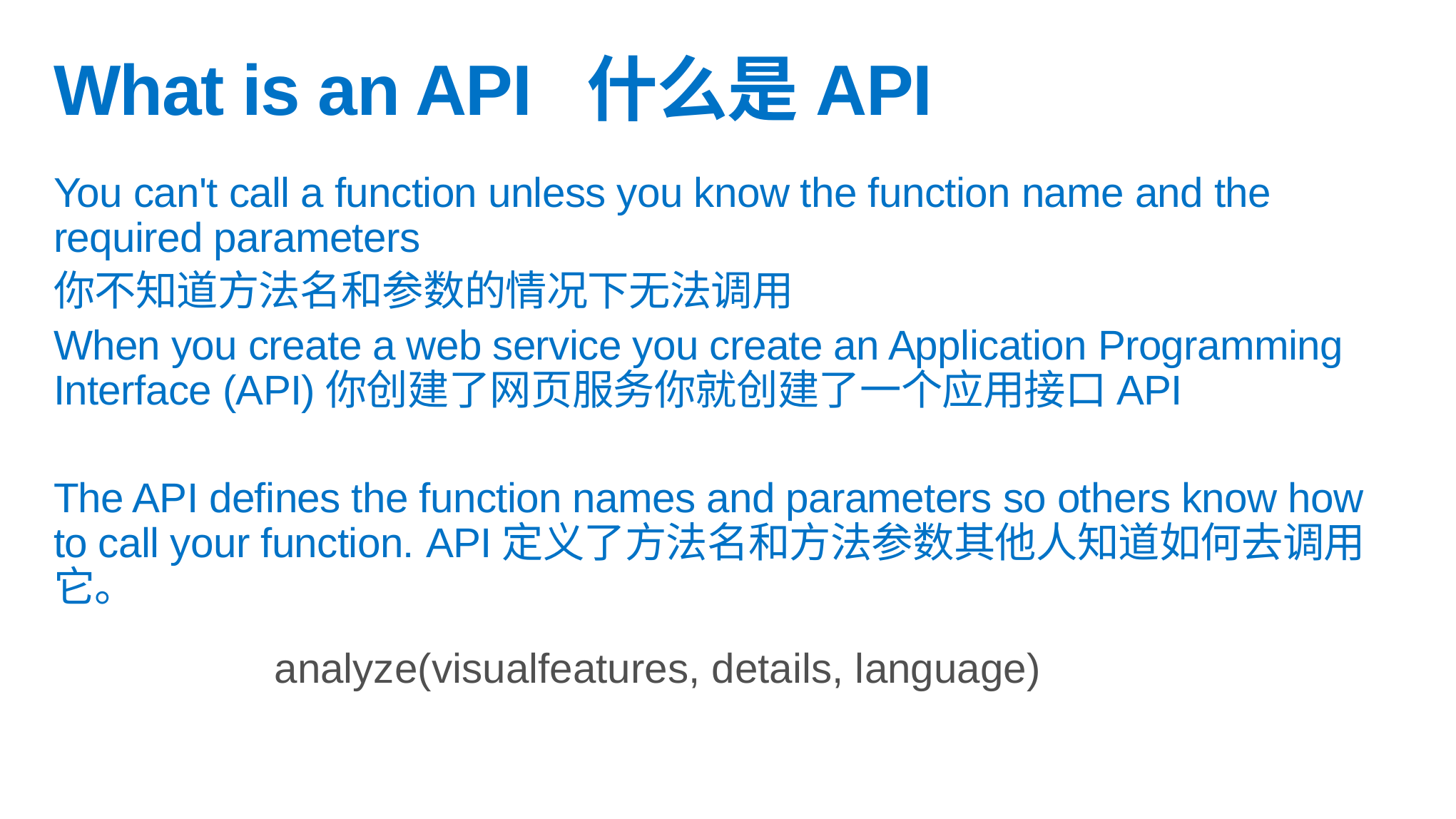

# What is an API  什么是API
You can't call a function unless you know the function name and the required parameters
你不知道方法名和参数的情况下无法调用
When you create a web service you create an Application Programming Interface (API)你创建了网页服务你就创建了一个应用接口API

The API defines the function names and parameters so others know how to call your function. API定义了方法名和方法参数其他人知道如何去调用它。
analyze(visualfeatures, details, language)